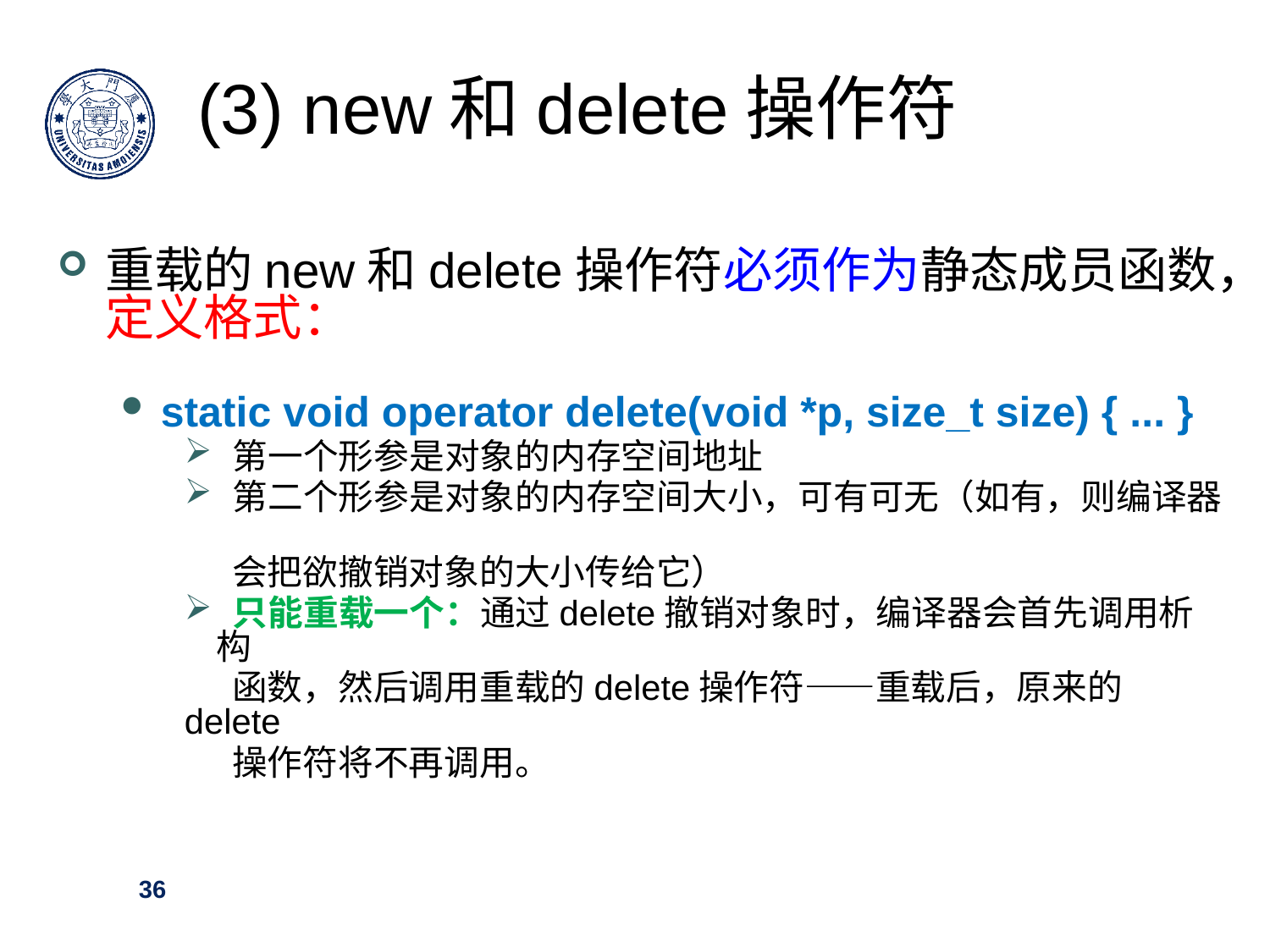

(3) new和delete操作符
重载的new和delete操作符必须作为静态成员函数，定义格式：

static void operator delete(void *p, size_t size) { ... }
 第一个形参是对象的内存空间地址
 第二个形参是对象的内存空间大小，可有可无（如有，则编译器
     会把欲撤销对象的大小传给它）
 只能重载一个：通过delete撤销对象时，编译器会首先调用析构
     函数，然后调用重载的delete操作符——重载后，原来的delete
     操作符将不再调用。

36